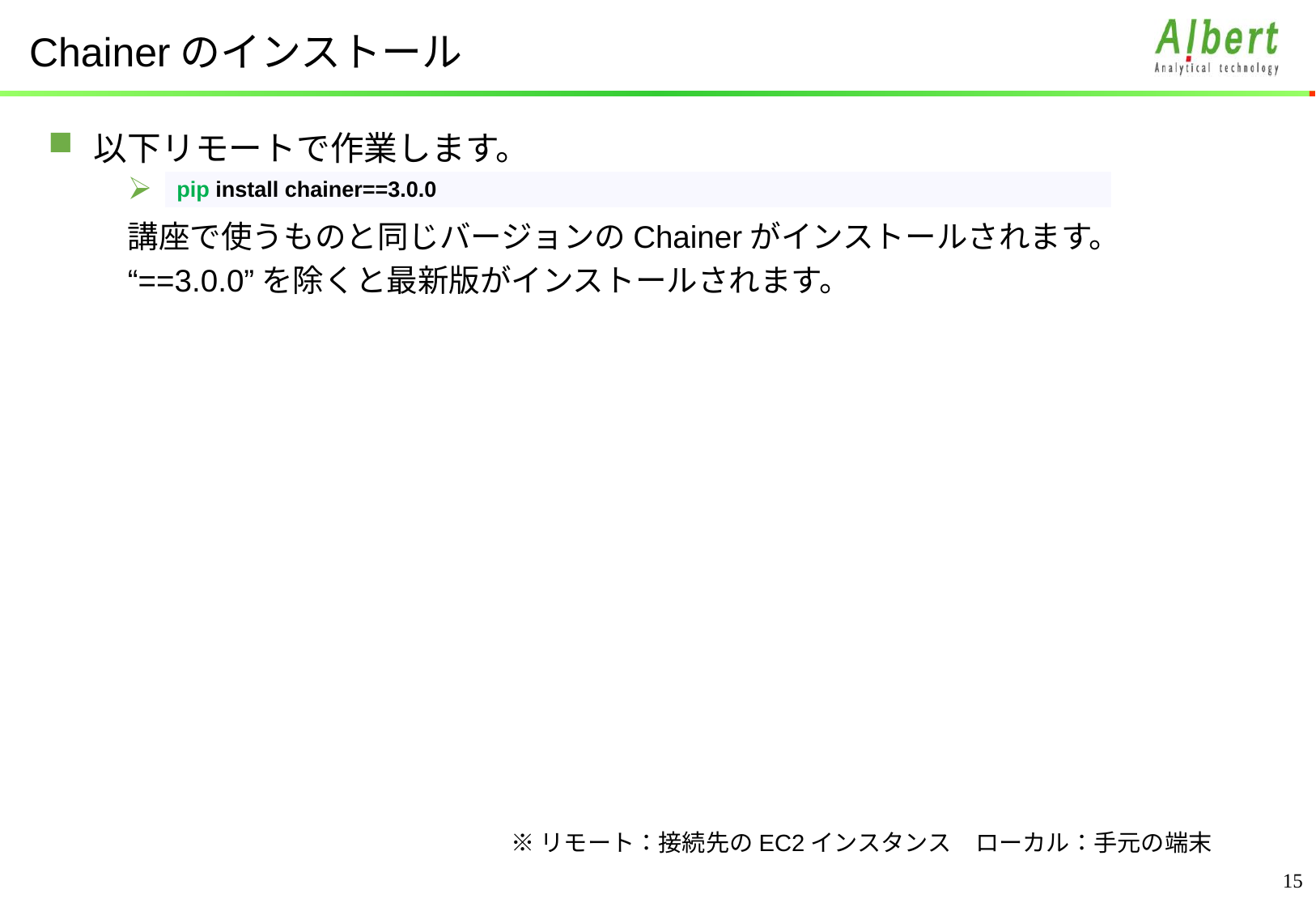

# Chainerのインストール
以下リモートで作業します。

講座で使うものと同じバージョンのChainerがインストールされます。
“==3.0.0”を除くと最新版がインストールされます。
| pip install chainer==3.0.0 |
| --- |
※リモート：接続先のEC2インスタンス　ローカル：手元の端末

15